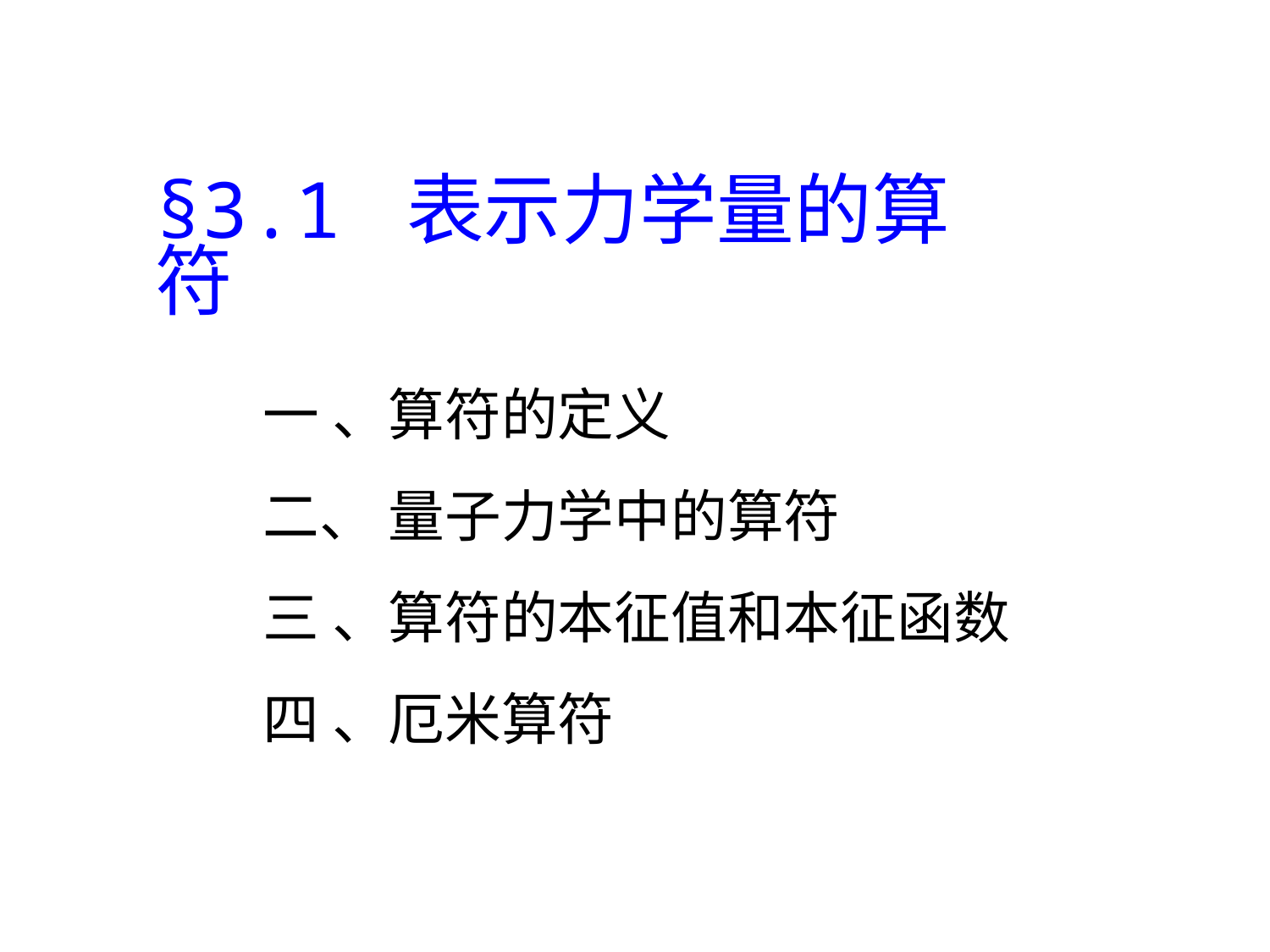

§3.1 表示力学量的算符
一 、算符的定义
二、 量子力学中的算符
三 、算符的本征值和本征函数
四 、厄米算符